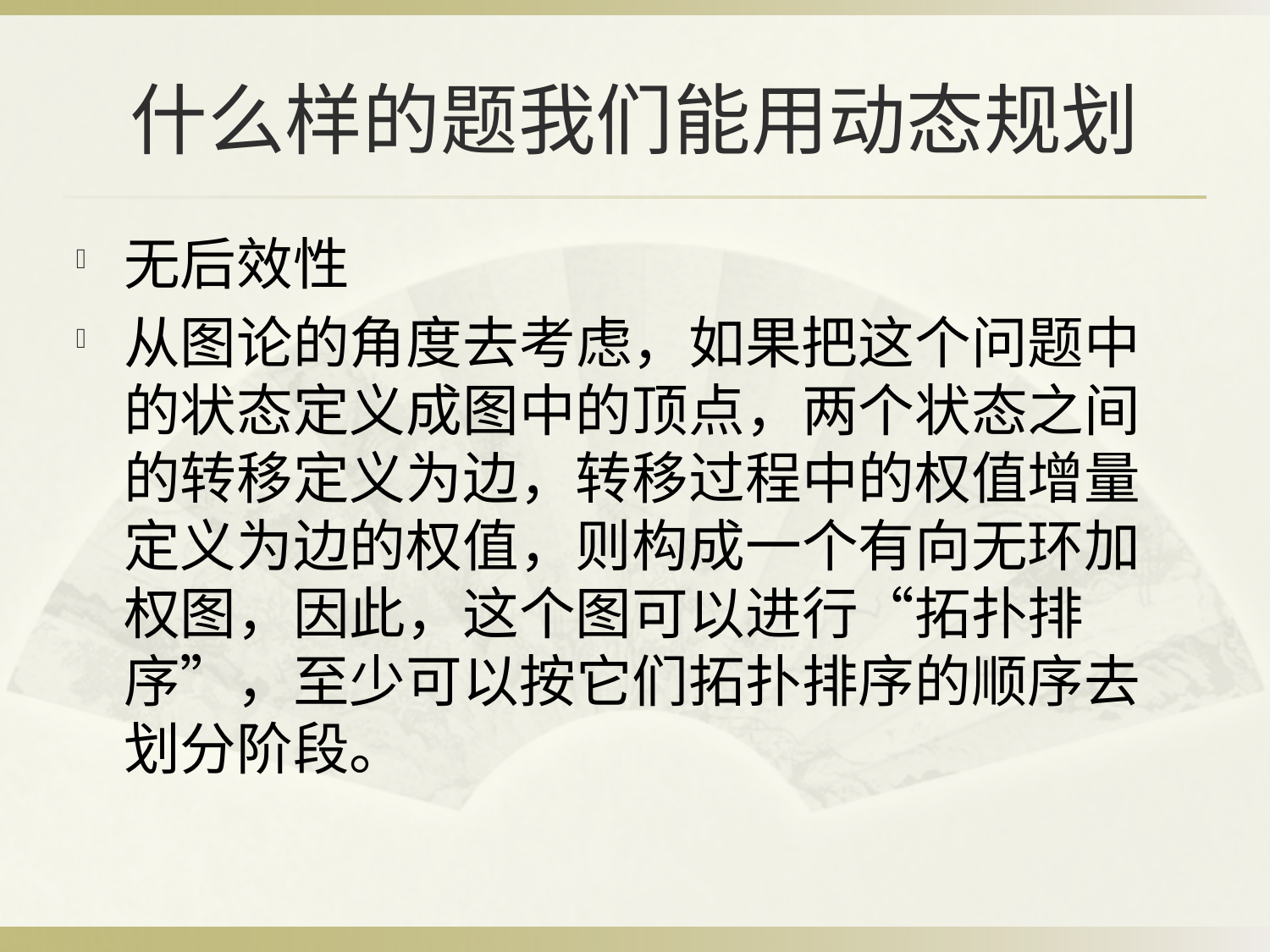

# 什么样的题我们能用动态规划
无后效性
从图论的角度去考虑，如果把这个问题中的状态定义成图中的顶点，两个状态之间的转移定义为边，转移过程中的权值增量定义为边的权值，则构成一个有向无环加权图，因此，这个图可以进行“拓扑排序”，至少可以按它们拓扑排序的顺序去划分阶段。